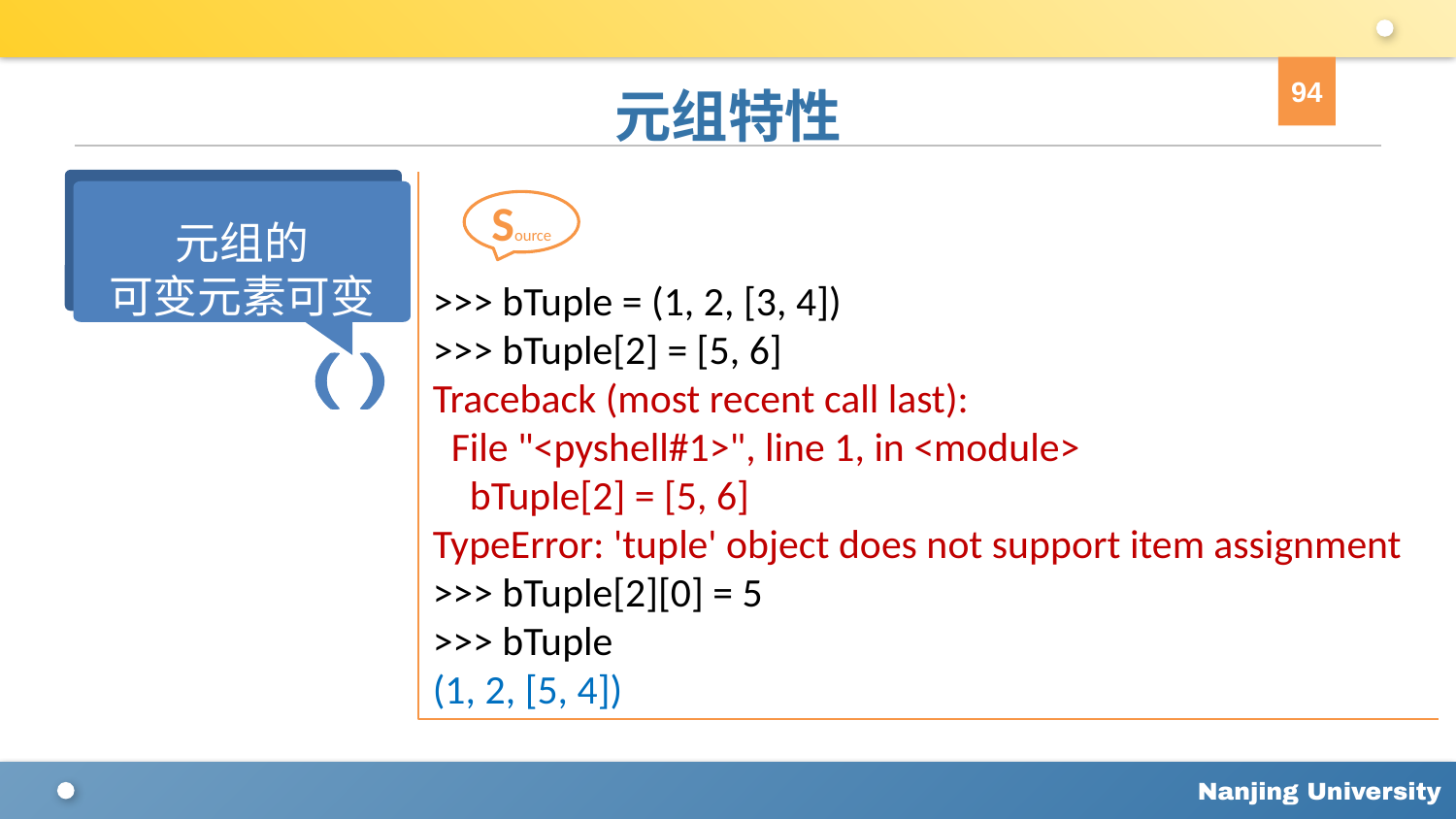

94
# 元组特性

元组的
可变元素可变

>>> bTuple = (1, 2, [3, 4])
>>> bTuple[2] = [5, 6]
Traceback (most recent call last):
  File "<pyshell#1>", line 1, in <module>
    bTuple[2] = [5, 6]
TypeError: 'tuple' object does not support item assignment
>>> bTuple[2][0] = 5
>>> bTuple
(1, 2, [5, 4])
Source